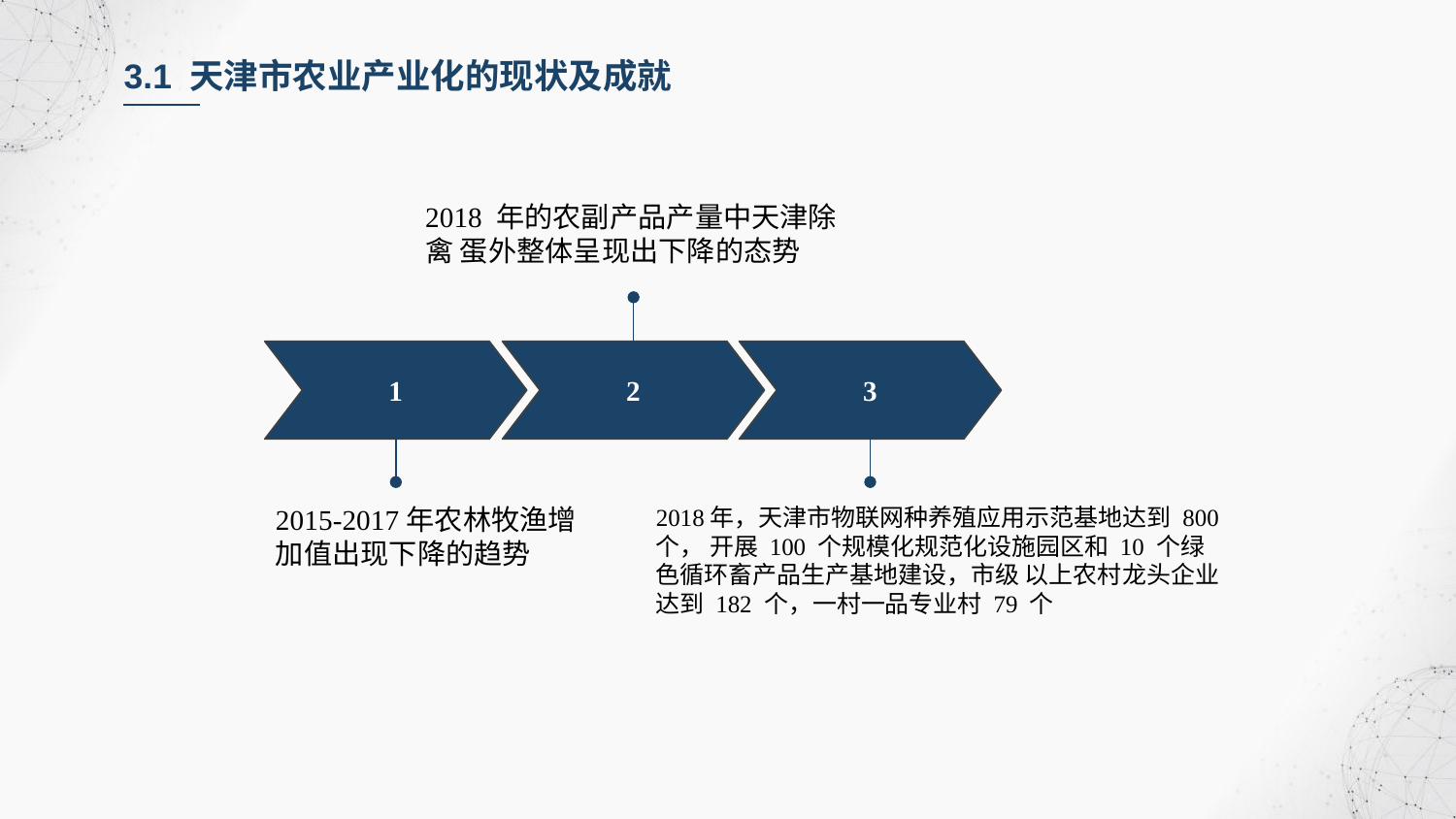

3.1 天津市农业产业化的现状及成就
2018 年的农副产品产量中天津除禽 蛋外整体呈现出下降的态势
1
2
3
2015-2017年农林牧渔增加值出现下降的趋势
2018年，天津市物联网种养殖应用示范基地达到 800 个， 开展 100 个规模化规范化设施园区和 10 个绿色循环畜产品生产基地建设，市级 以上农村龙头企业达到 182 个，一村一品专业村 79 个